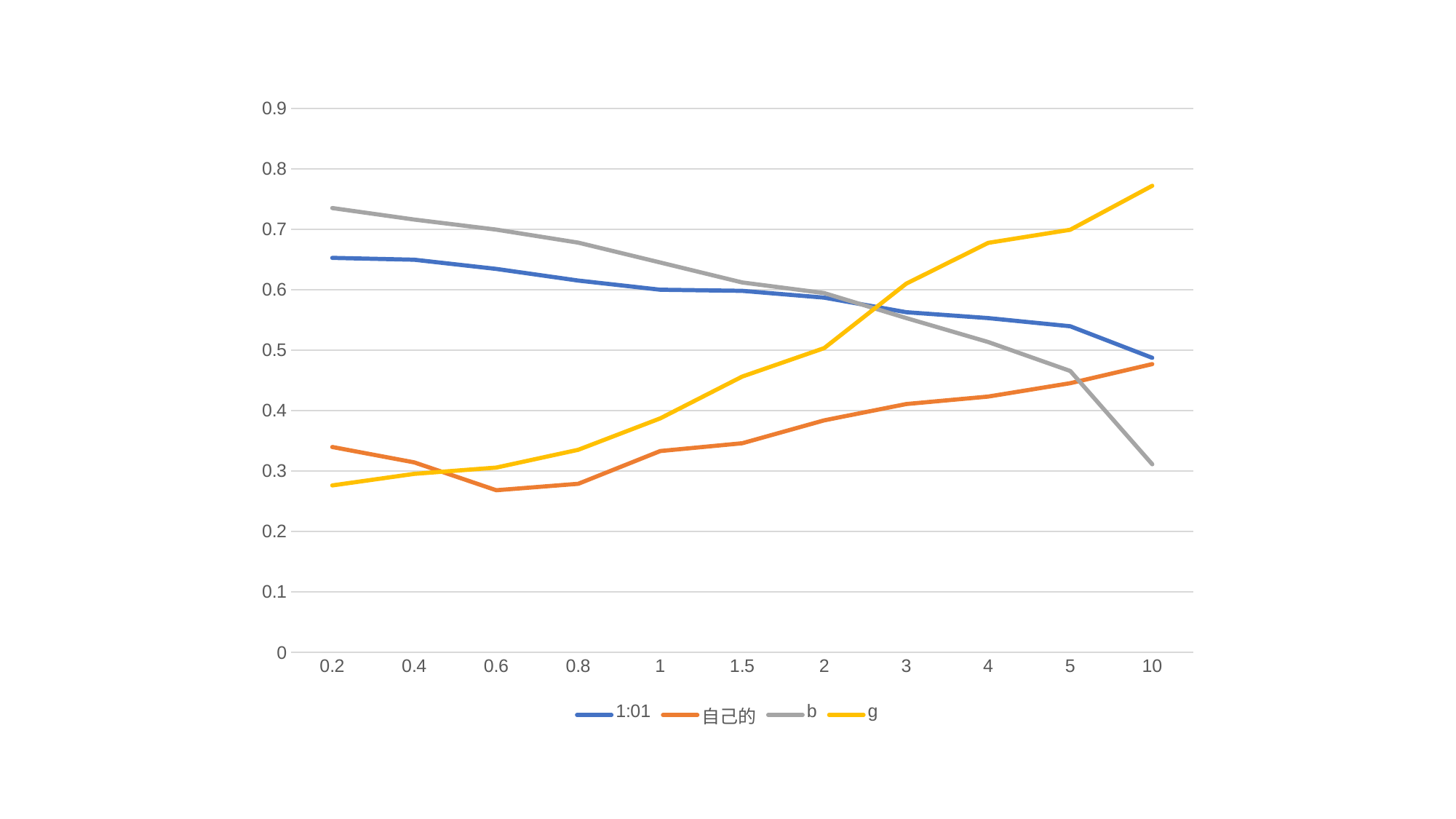

### Chart

| Category | 1:01 | 自己的 | b | g |
|---|---|---|---|---|
| 0.2 | 0.653 | 0.34 | 0.7354 | 0.2764 |
| 0.4 | 0.6499 | 0.3145 | 0.7164 | 0.2955 |
| 0.6 | 0.6347 | 0.2684 | 0.6997 | 0.3059 |
| 0.8 | 0.6154 | 0.2791 | 0.6782 | 0.3354 |
| 1 | 0.6003 | 0.3333 | 0.6453 | 0.3874 |
| 1.5 | 0.5984 | 0.3462 | 0.6123 | 0.4566 |
| 2 | 0.5872 | 0.3841 | 0.5947 | 0.5037 |
| 3 | 0.5631 | 0.4111 | 0.5534 | 0.6103 |
| 4 | 0.5533 | 0.4235 | 0.5137 | 0.6778 |
| 5 | 0.5398 | 0.4456 | 0.4658 | 0.6995 |
| 10 | 0.4876 | 0.4772 | 0.3114 | 0.7723 |